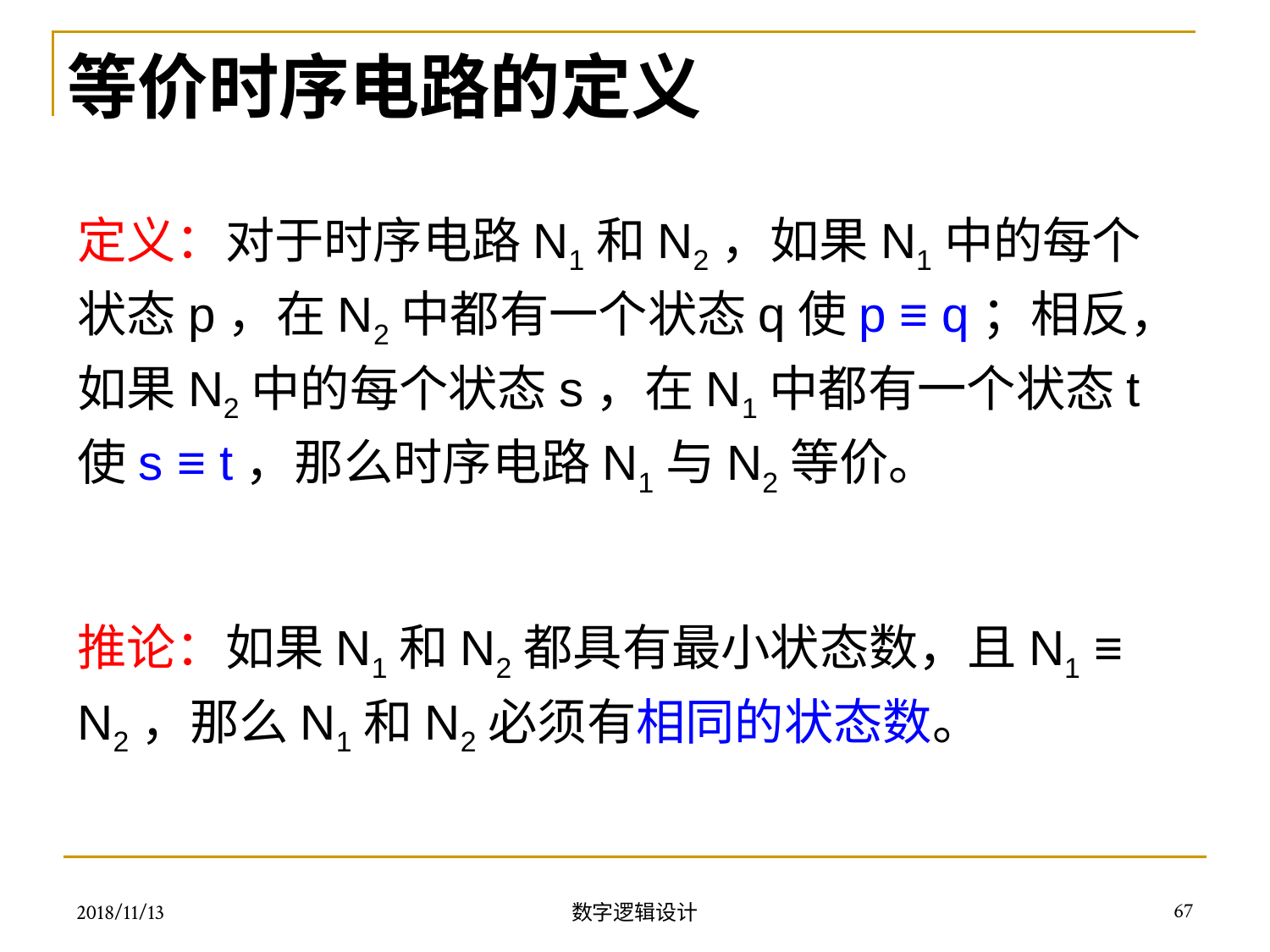

等价时序电路的定义
定义：对于时序电路N1和N2，如果N1中的每个状态p，在N2中都有一个状态q使p ≡ q；相反，如果N2中的每个状态s，在N1中都有一个状态t使s ≡ t，那么时序电路N1与N2等价。

推论：如果N1和N2都具有最小状态数，且N1 ≡ N2，那么N1和N2必须有相同的状态数。
2018/11/13
67
数字逻辑设计